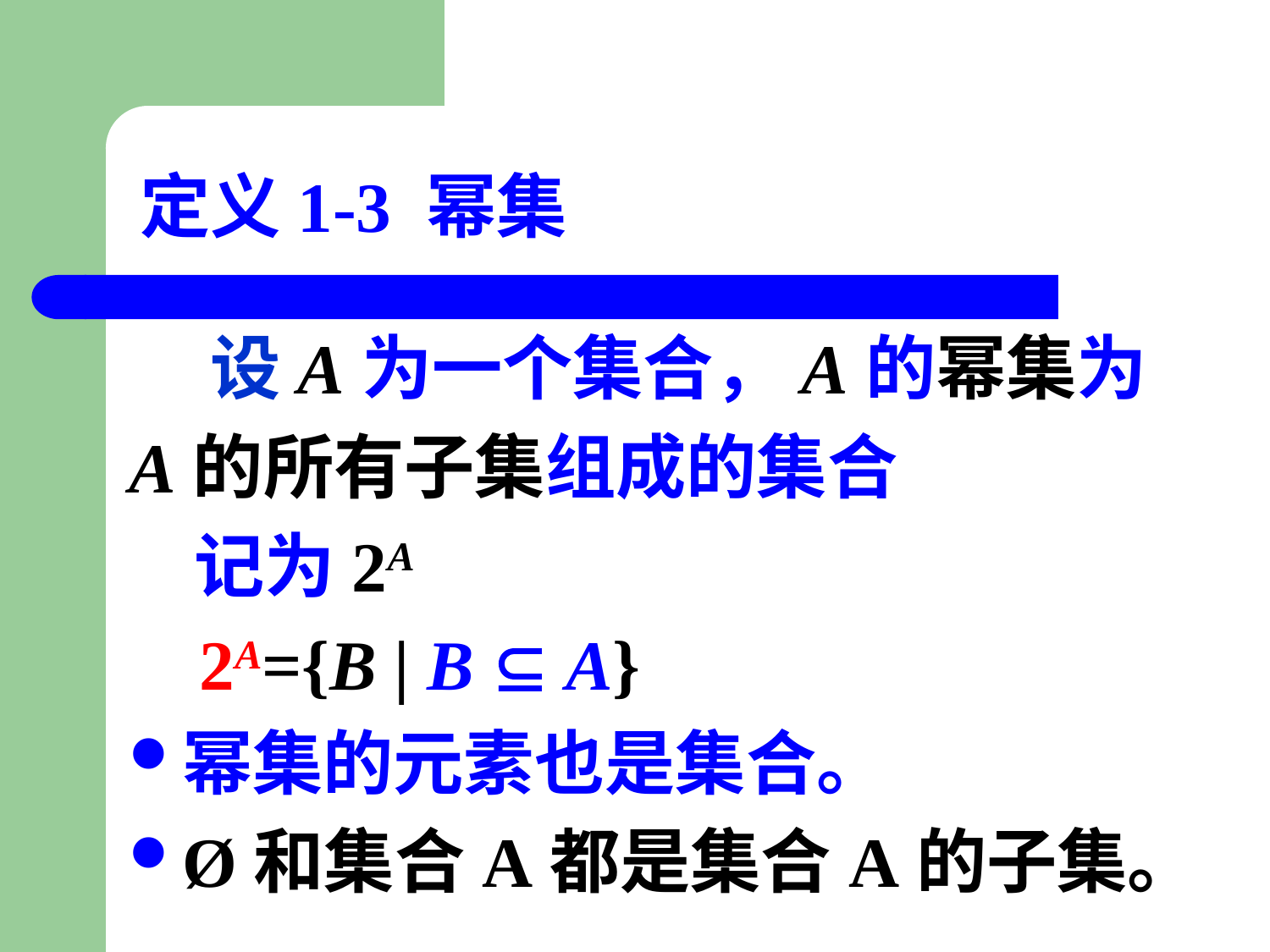

# 定义1-3 幂集
    设A为一个集合，A的幂集为
A的所有子集组成的集合
   记为2A
    2A={B | B ⊆ A}
幂集的元素也是集合。
Ø和集合A都是集合A的子集。